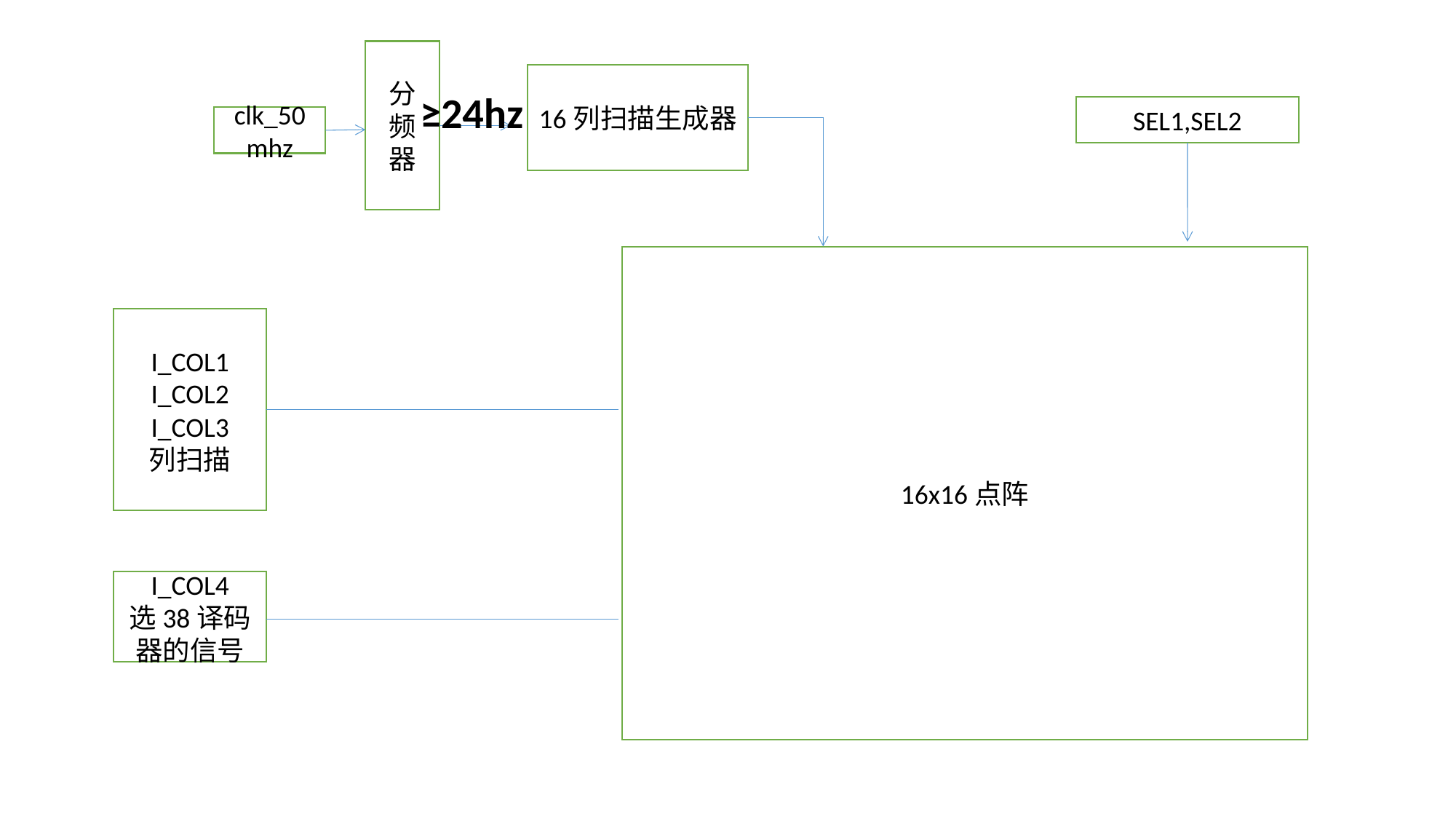

分频器
16列扫描生成器
≥24hz
SEL1,SEL2
clk_50mhz
16x16点阵
I_COL1
I_COL2
I_COL3
列扫描
I_COL4
选38译码器的信号